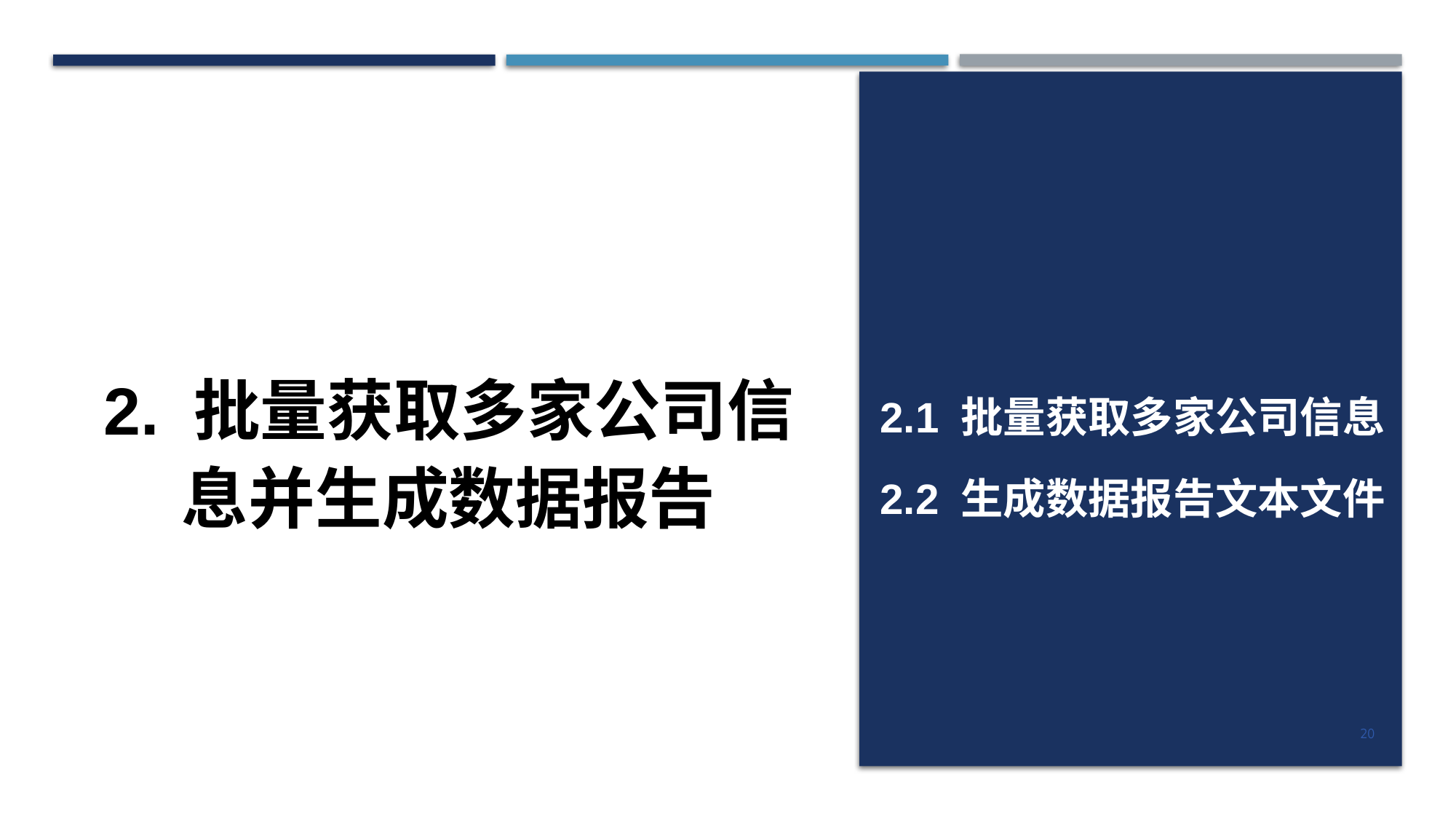

2. 批量获取多家公司信息并生成数据报告
2.1 批量获取多家公司信息
2.2 生成数据报告文本文件
20